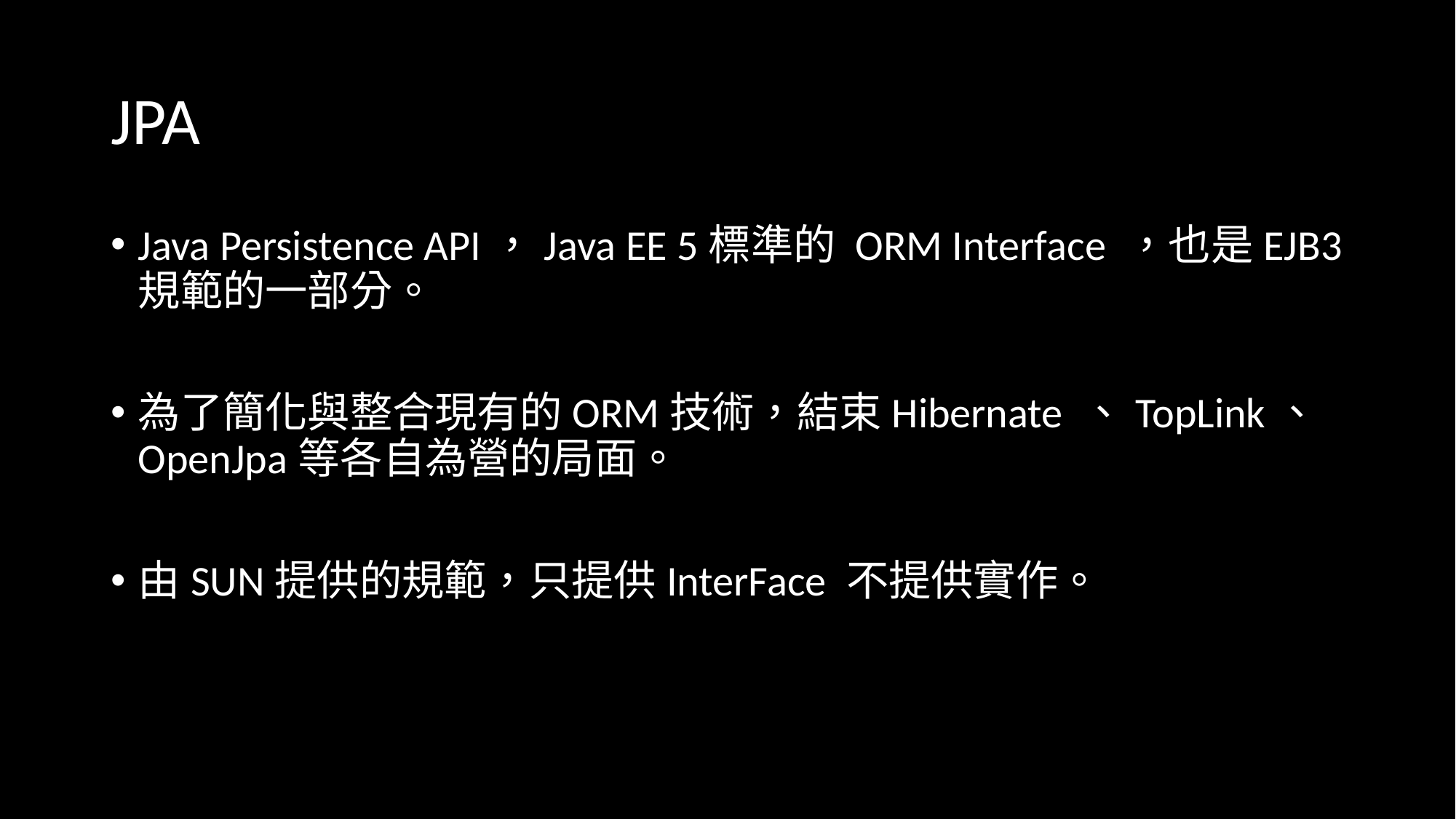

# JPA
Java Persistence API，Java EE 5標準的 ORM Interface ，也是EJB3規範的一部分。

為了簡化與整合現有的ORM技術，結束Hibernate 、TopLink、OpenJpa等各自為營的局面。

由SUN提供的規範，只提供InterFace 不提供實作。